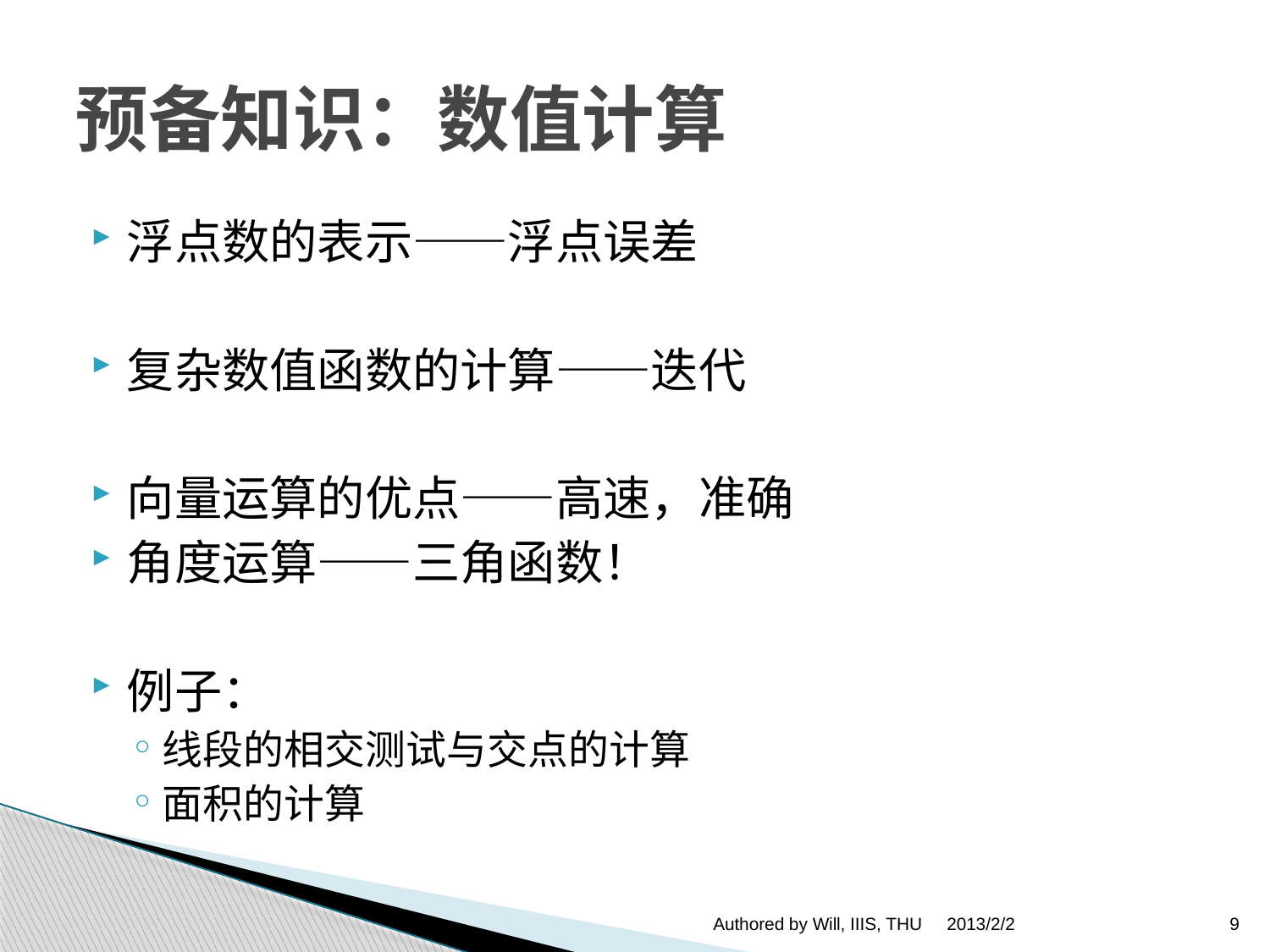

# 预备知识：数值计算
浮点数的表示——浮点误差

复杂数值函数的计算——迭代

向量运算的优点——高速，准确
角度运算——三角函数！

例子：
线段的相交测试与交点的计算
面积的计算
Authored by Will, IIIS, THU
2013/2/2
9